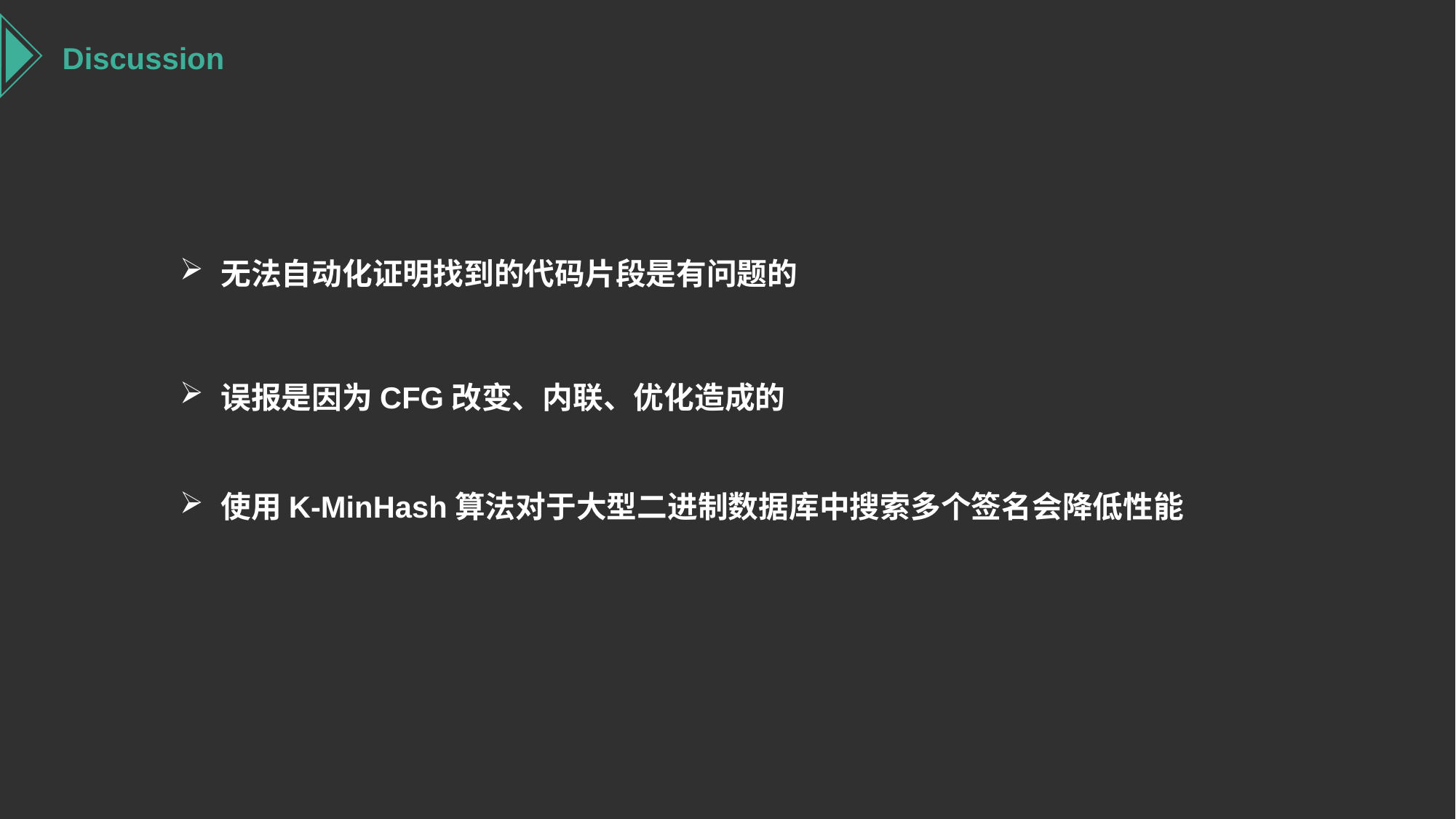

Discussion

无法自动化证明找到的代码片段是有问题的

误报是因为CFG改变、内联、优化造成的

使用K-MinHash算法对于大型二进制数据库中搜索多个签名会降低性能